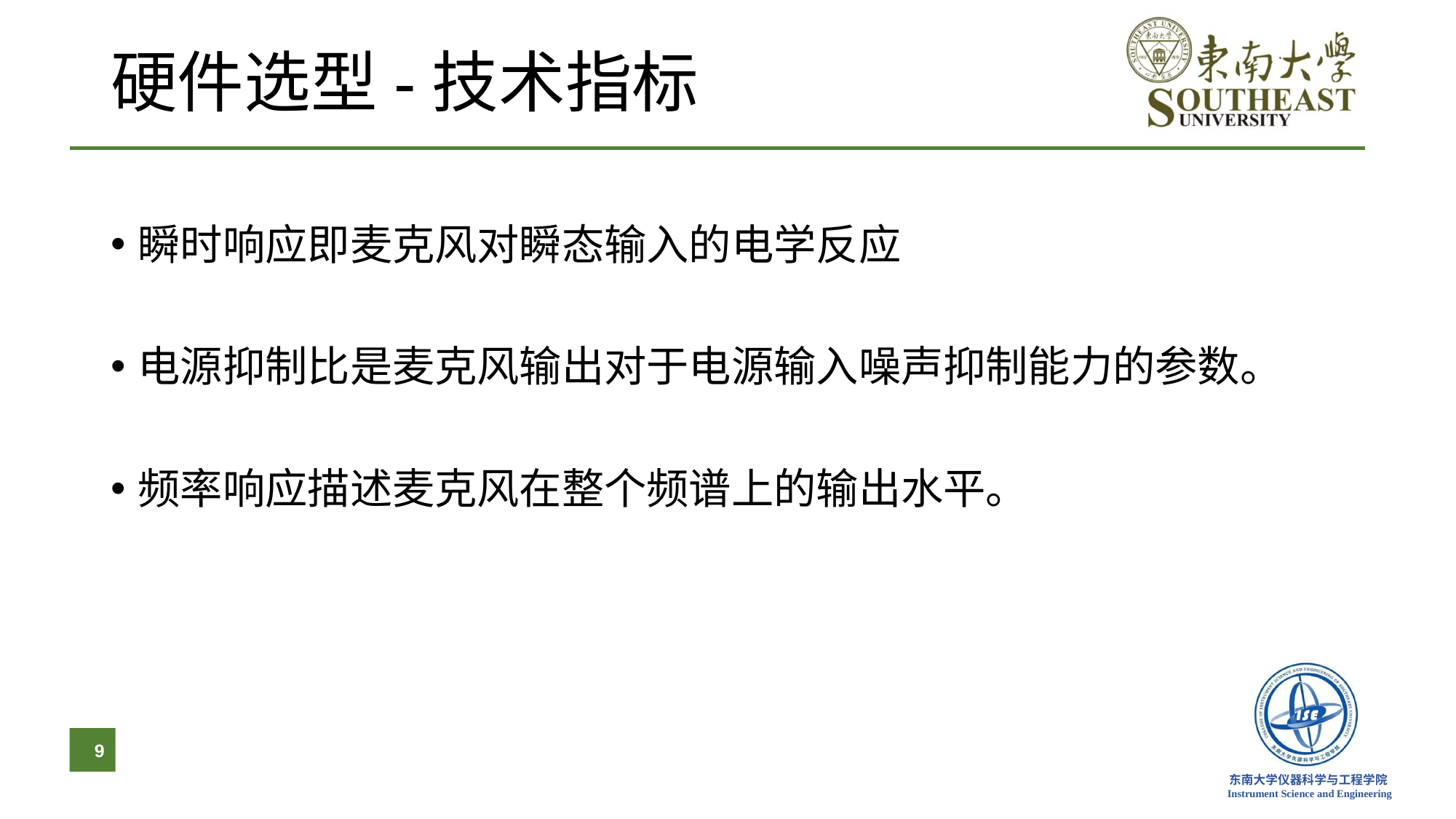

# 硬件选型-技术指标
瞬时响应即麦克风对瞬态输入的电学反应

电源抑制比是麦克风输出对于电源输入噪声抑制能力的参数。

频率响应描述麦克风在整个频谱上的输出水平。
9